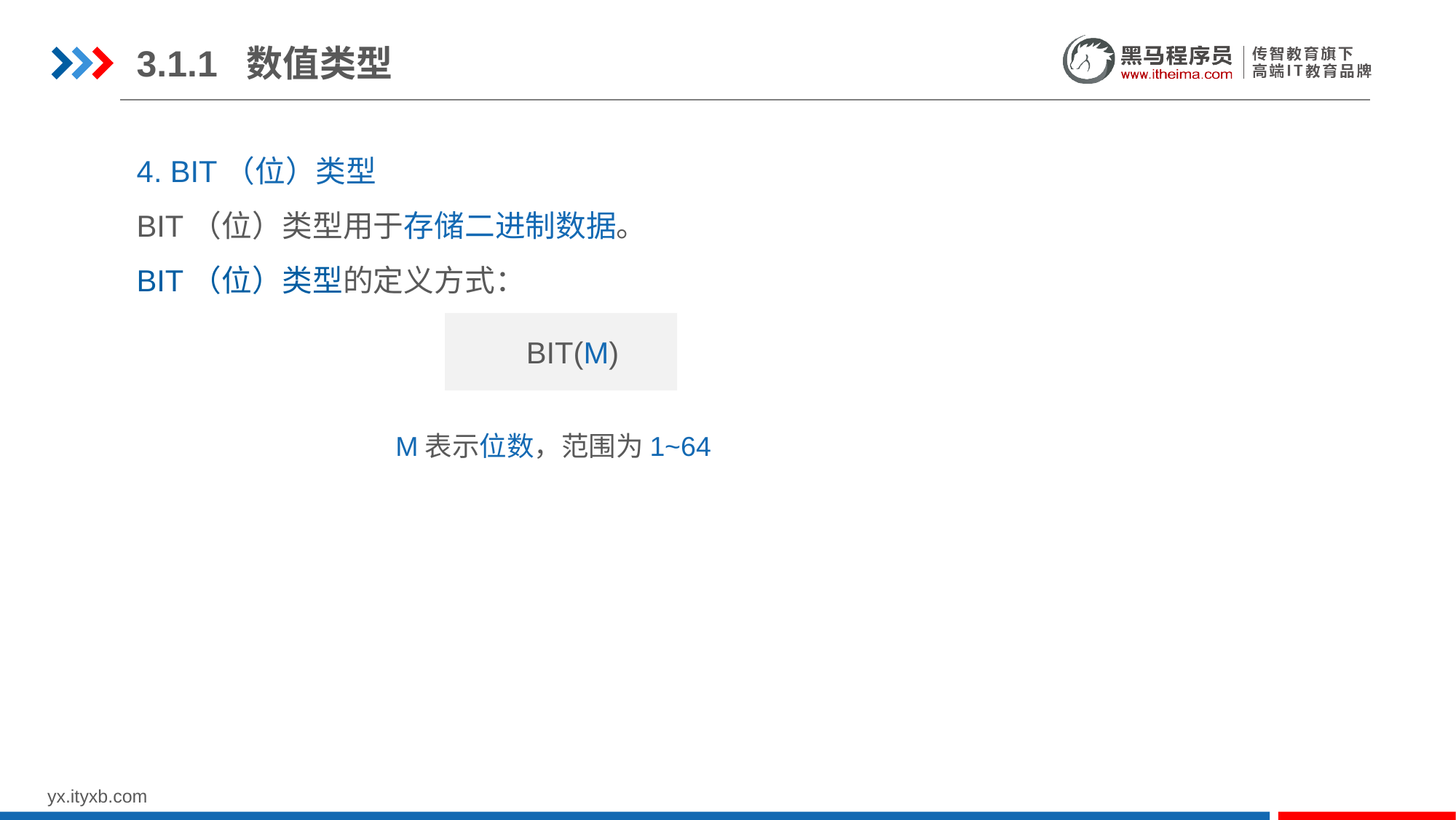

3.1.1  数值类型
4. BIT（位）类型
BIT（位）类型用于存储二进制数据。
BIT（位）类型的定义方式：

BIT(M)
M表示位数，范围为1~64